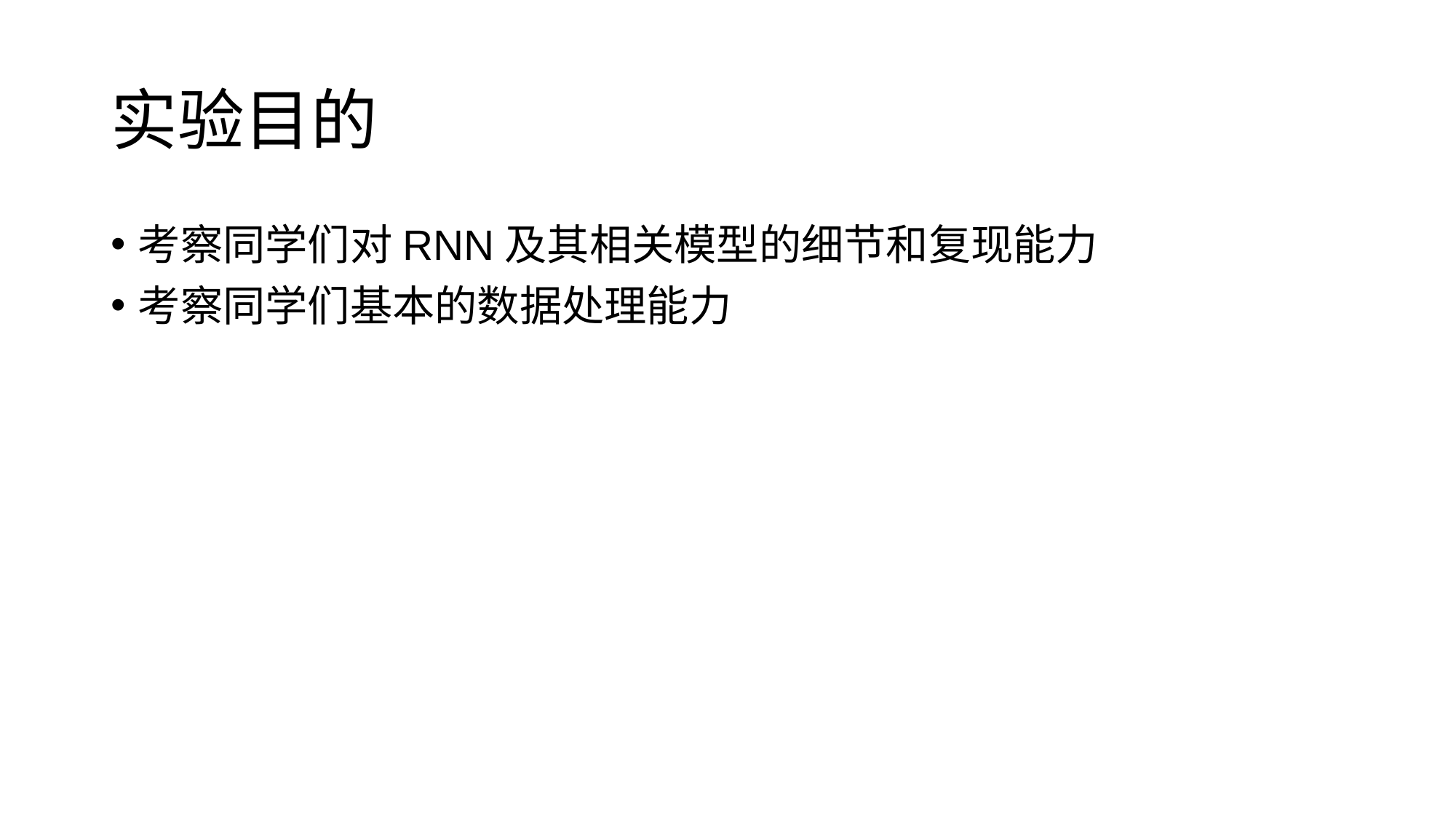

# 实验目的
考察同学们对RNN及其相关模型的细节和复现能力
考察同学们基本的数据处理能力